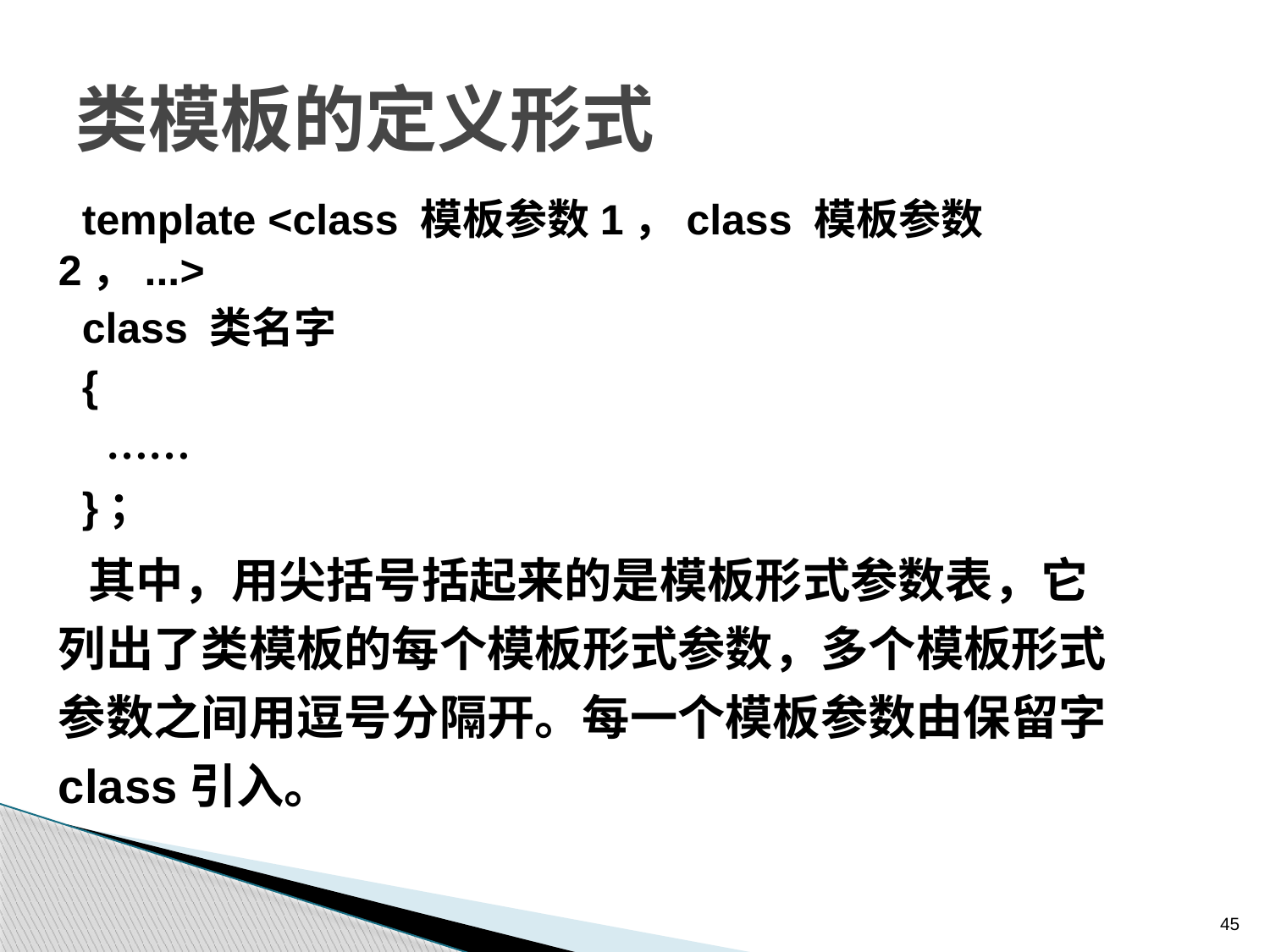

# 类模板的定义形式
     template <class 模板参数1，class 模板参数2，...>
     class 类名字
     {
       ……
     }；
     其中，用尖括号括起来的是模板形式参数表，它列出了类模板的每个模板形式参数，多个模板形式参数之间用逗号分隔开。每一个模板参数由保留字class引入。
45